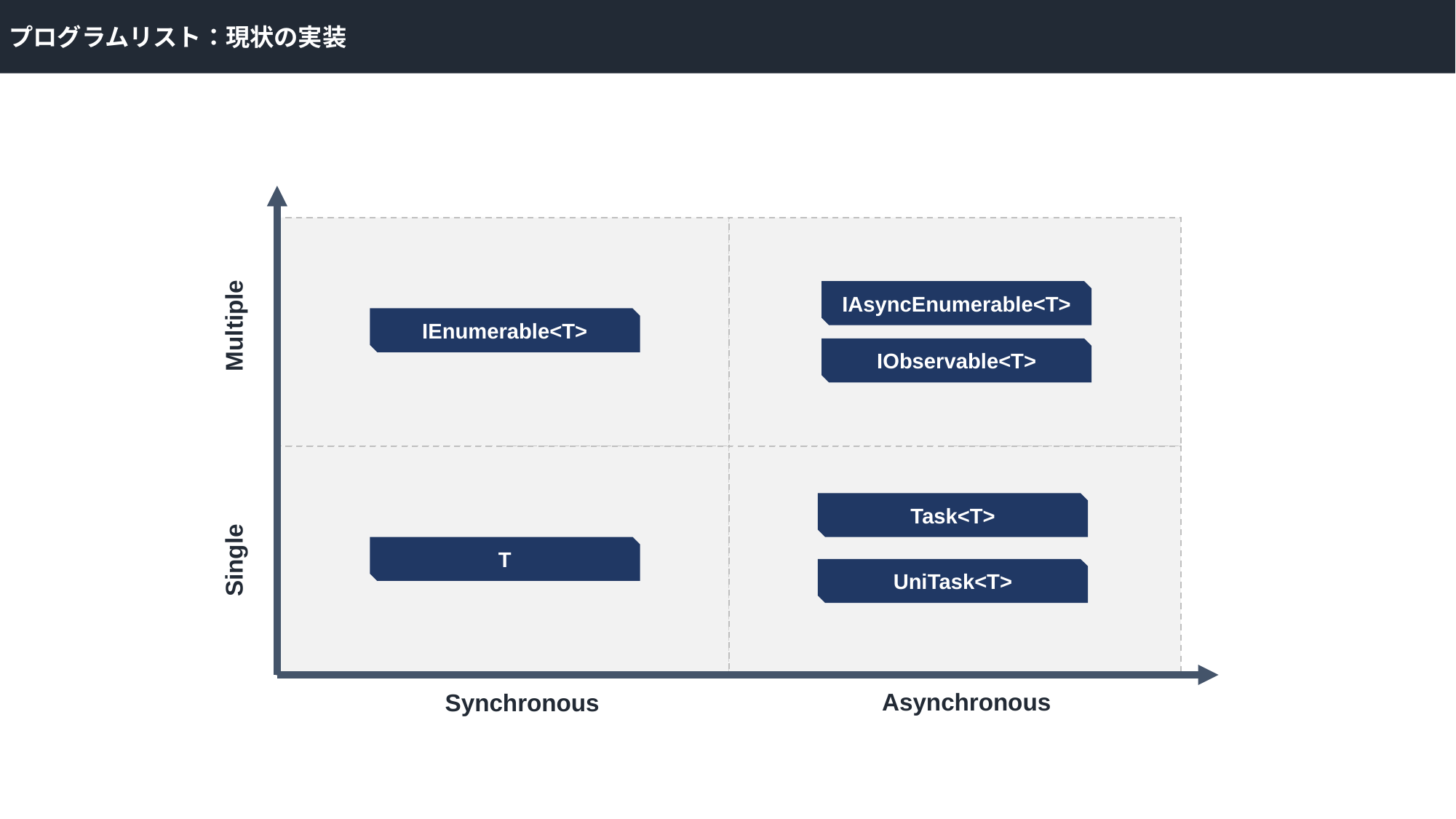

プログラムリスト：現状の実装

IAsyncEnumerable<T>
Multiple
IEnumerable<T>
IObservable<T>
Task<T>
T
Single
UniTask<T>
Asynchronous
Synchronous